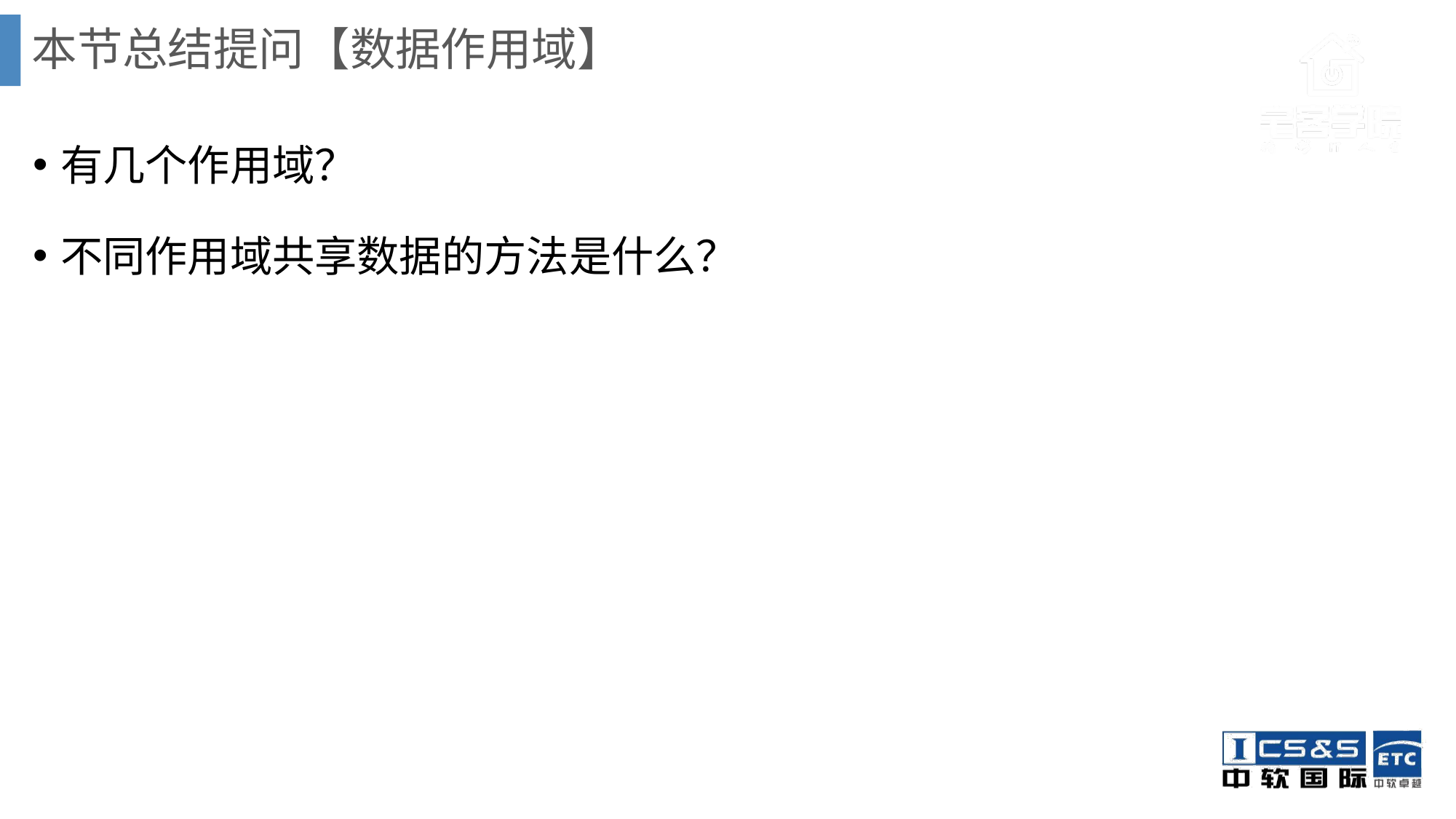

# 本节总结提问【数据作用域】
有几个作用域？
不同作用域共享数据的方法是什么？